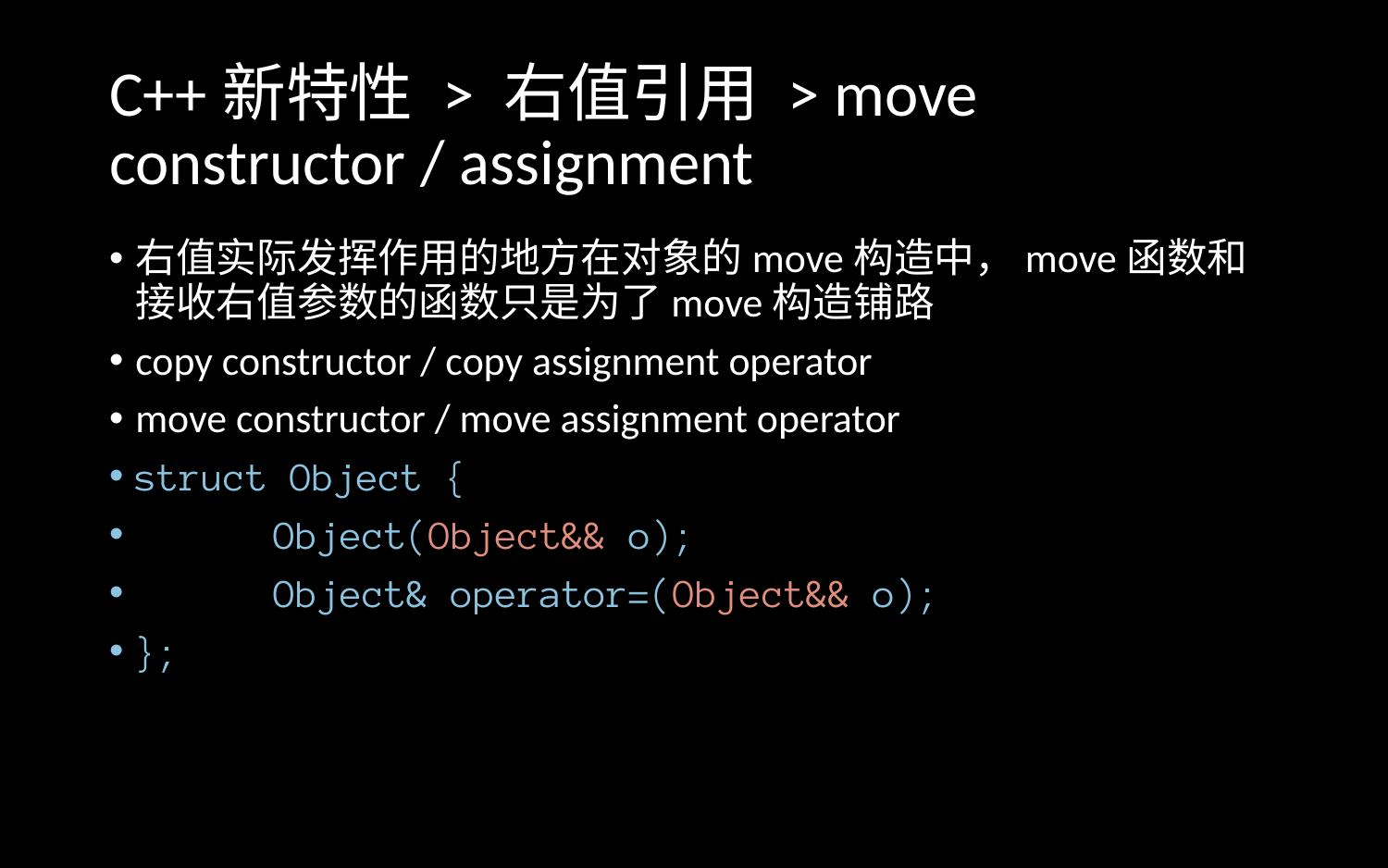

# C++新特性 > 右值引用 > move constructor / assignment
右值实际发挥作用的地方在对象的move构造中，move函数和接收右值参数的函数只是为了move构造铺路
copy constructor / copy assignment operator
move constructor / move assignment operator
struct Object {
	Object(Object&& o);
	Object& operator=(Object&& o);
};